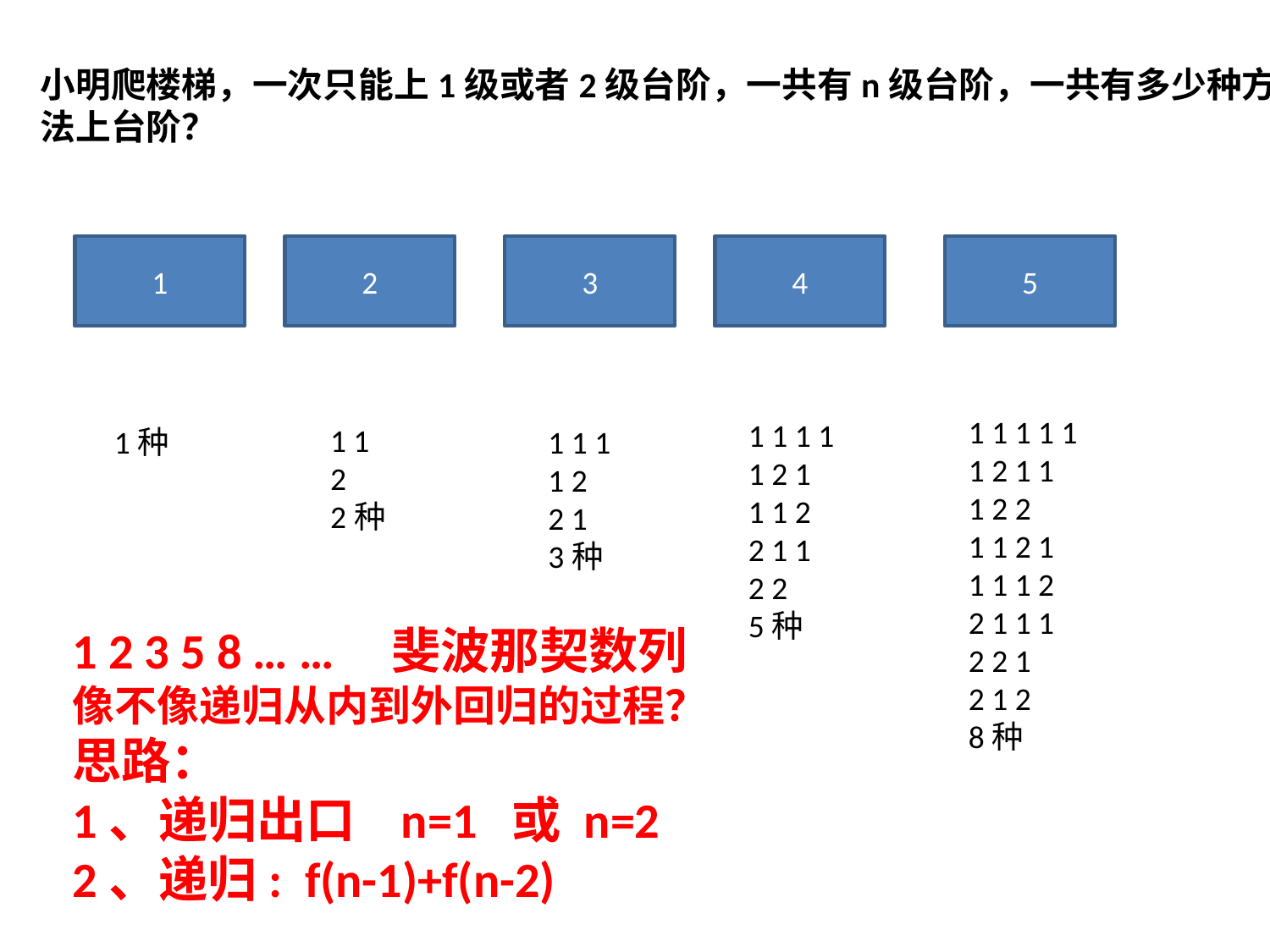

小明爬楼梯，一次只能上1级或者2级台阶，一共有n级台阶，一共有多少种方
法上台阶？
1
2
3
4
5
1 1 1 1 1
1 2 1 1
1 2 2
1 1 2 1
1 1 1 2
2 1 1 1
2 2 1
2 1 2
8种
1 1 1 1
1 2 1
1 1 2
2 1 1
2 2
5种
1 1
2
2种
1种
1 1 1
1 2
2 1
3种
1 2 3 5 8 … …    斐波那契数列
像不像递归从内到外回归的过程？
思路：
1、递归出口   n=1  或 n=2
2、递归:  f(n-1)+f(n-2)